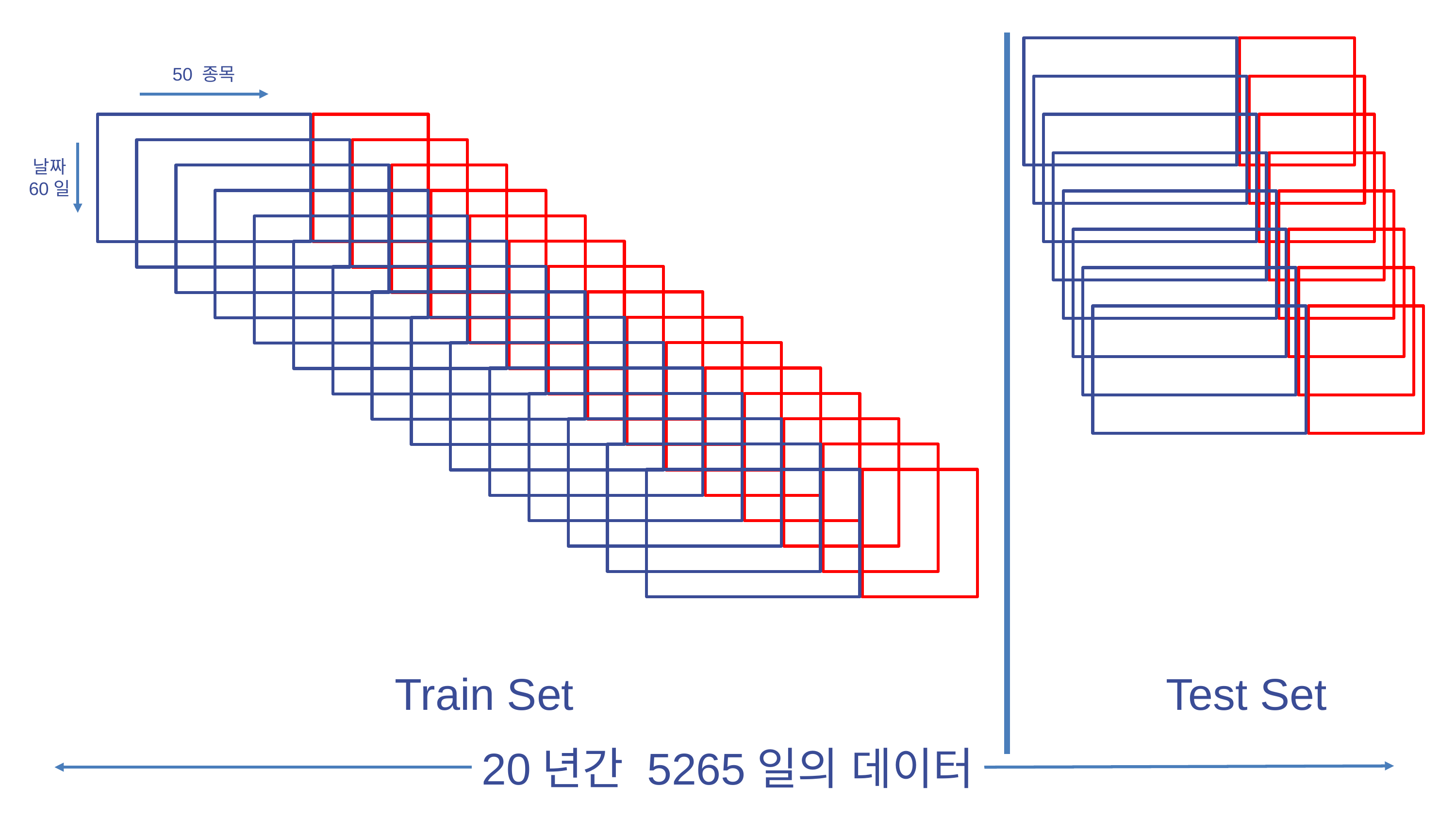

50 종목

날짜
60일

Train Set
Test Set
20년간 5265일의 데이터